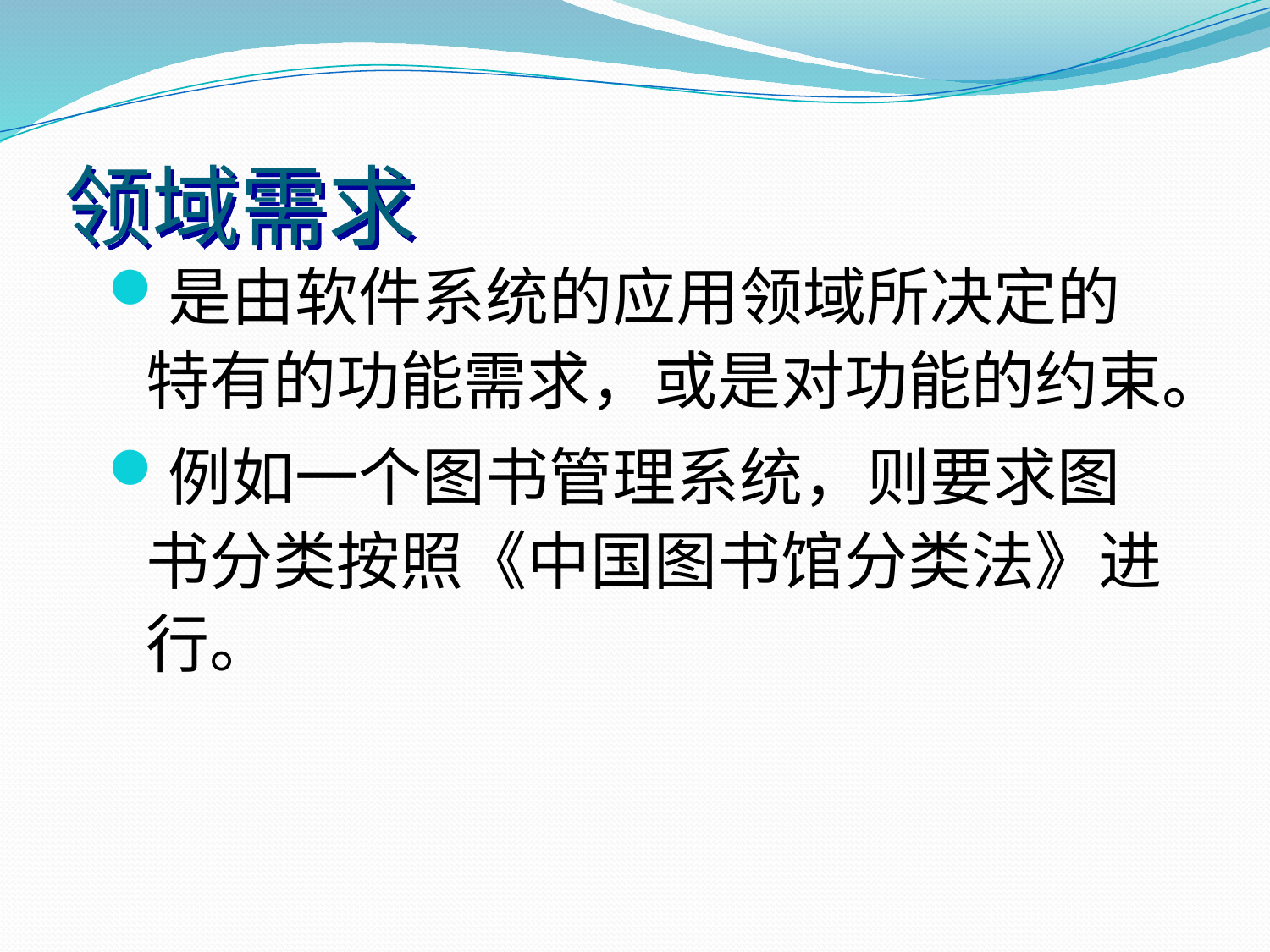

# 领域需求
是由软件系统的应用领域所决定的特有的功能需求，或是对功能的约束。
例如一个图书管理系统，则要求图书分类按照《中国图书馆分类法》进行。